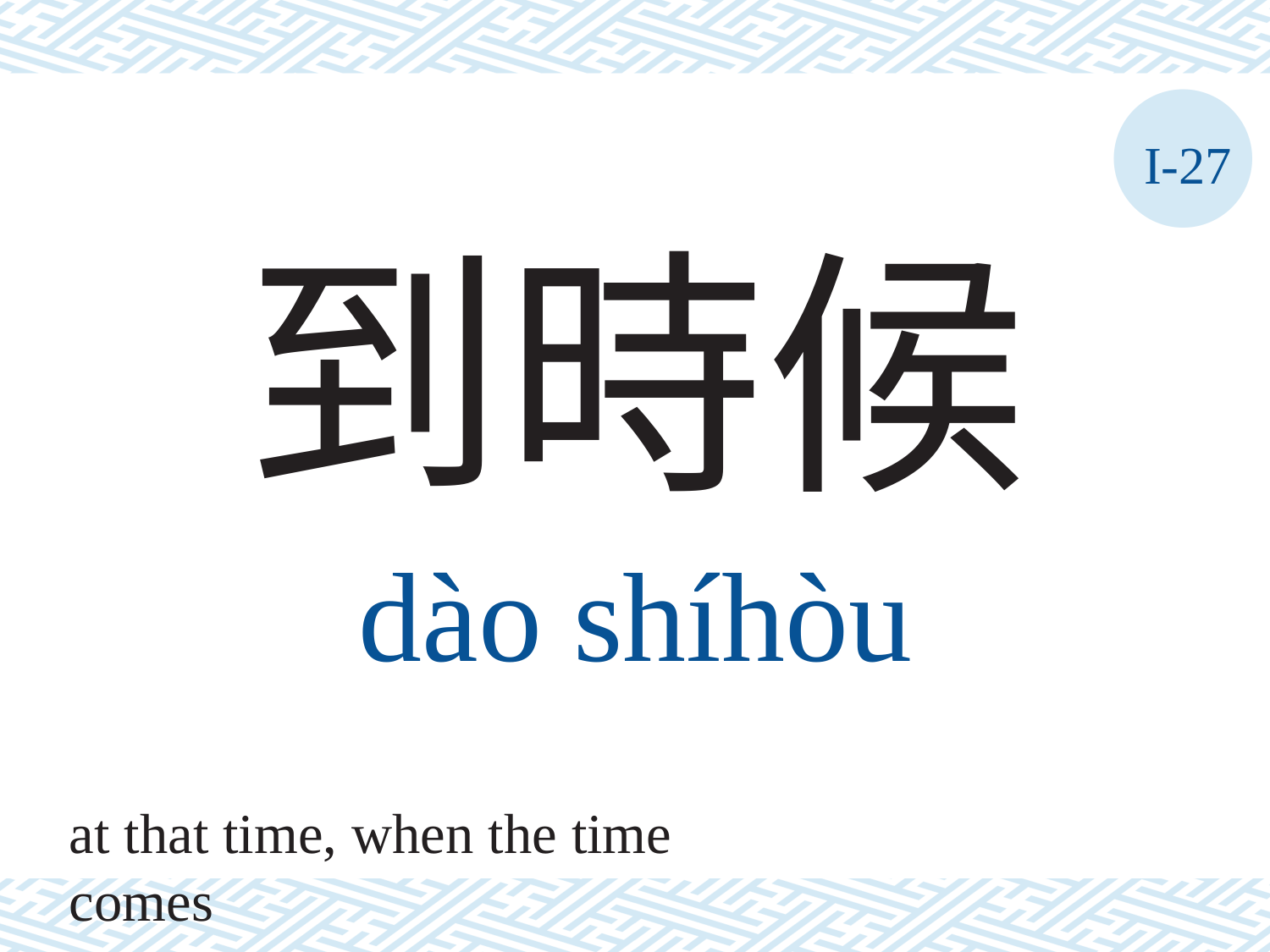

I-27
到時候
dào	shíhòu
at that time, when the time comes